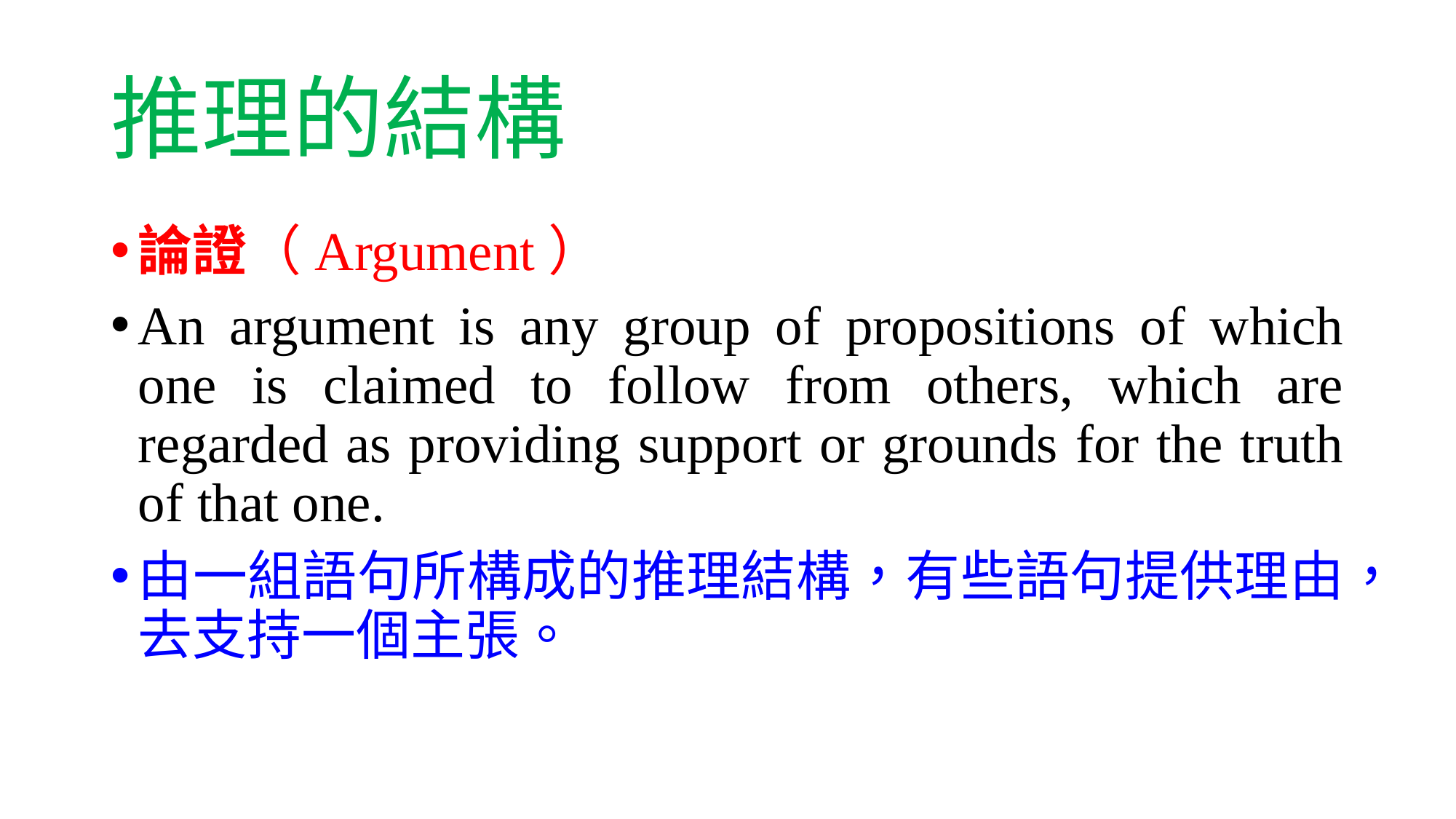

# 推理的結構
論證（Argument）
An argument is any group of propositions of which one is claimed to follow from others, which are regarded as providing support or grounds for the truth of that one.
由一組語句所構成的推理結構，有些語句提供理由，去支持一個主張。